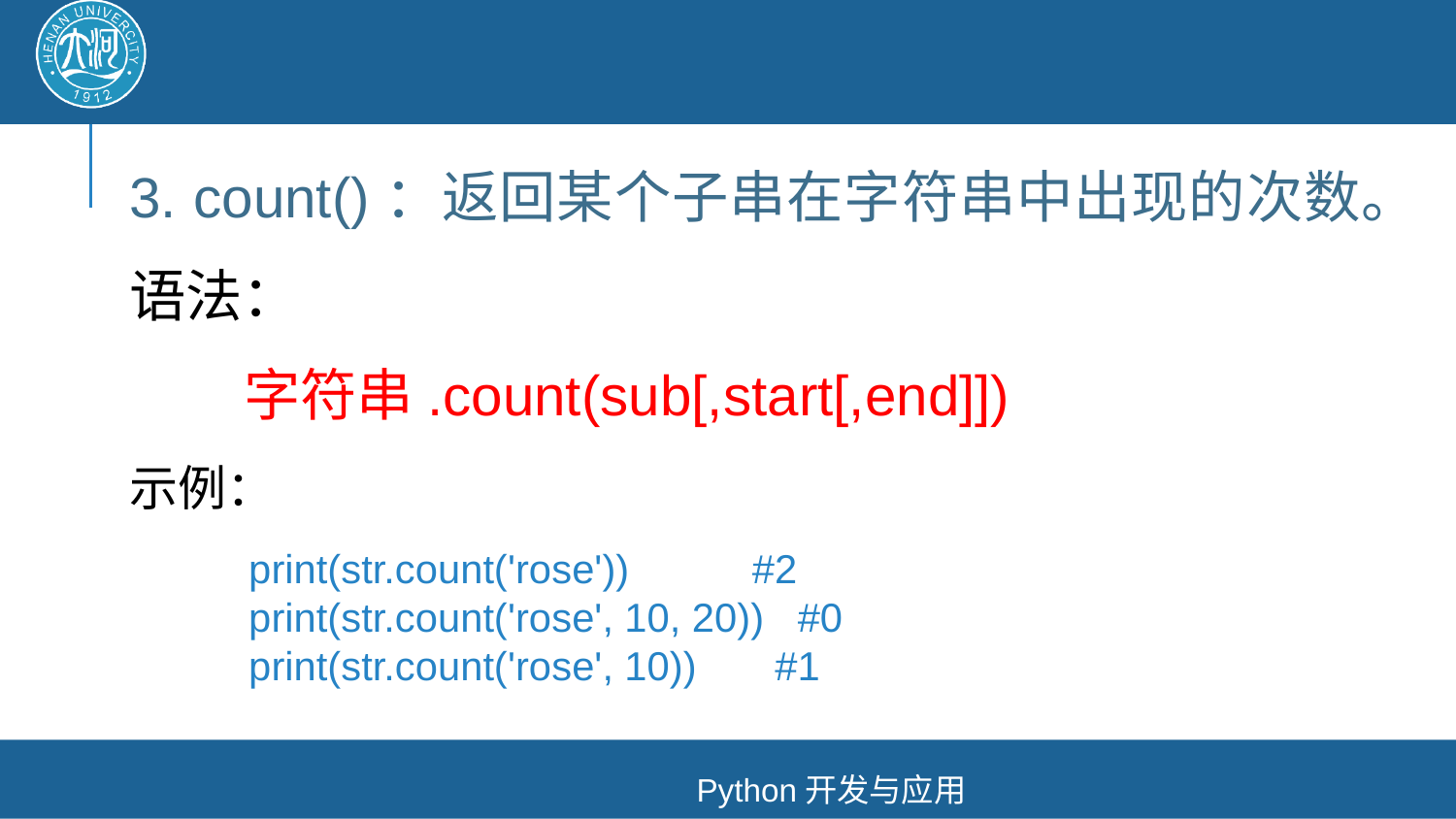

#
3. count()：返回某个子串在字符串中出现的次数。
语法：
        字符串.count(sub[,start[,end]])
示例：
print(str.count('rose'))           #2
print(str.count('rose', 10, 20))   #0
print(str.count('rose', 10))       #1

Python开发与应用
14